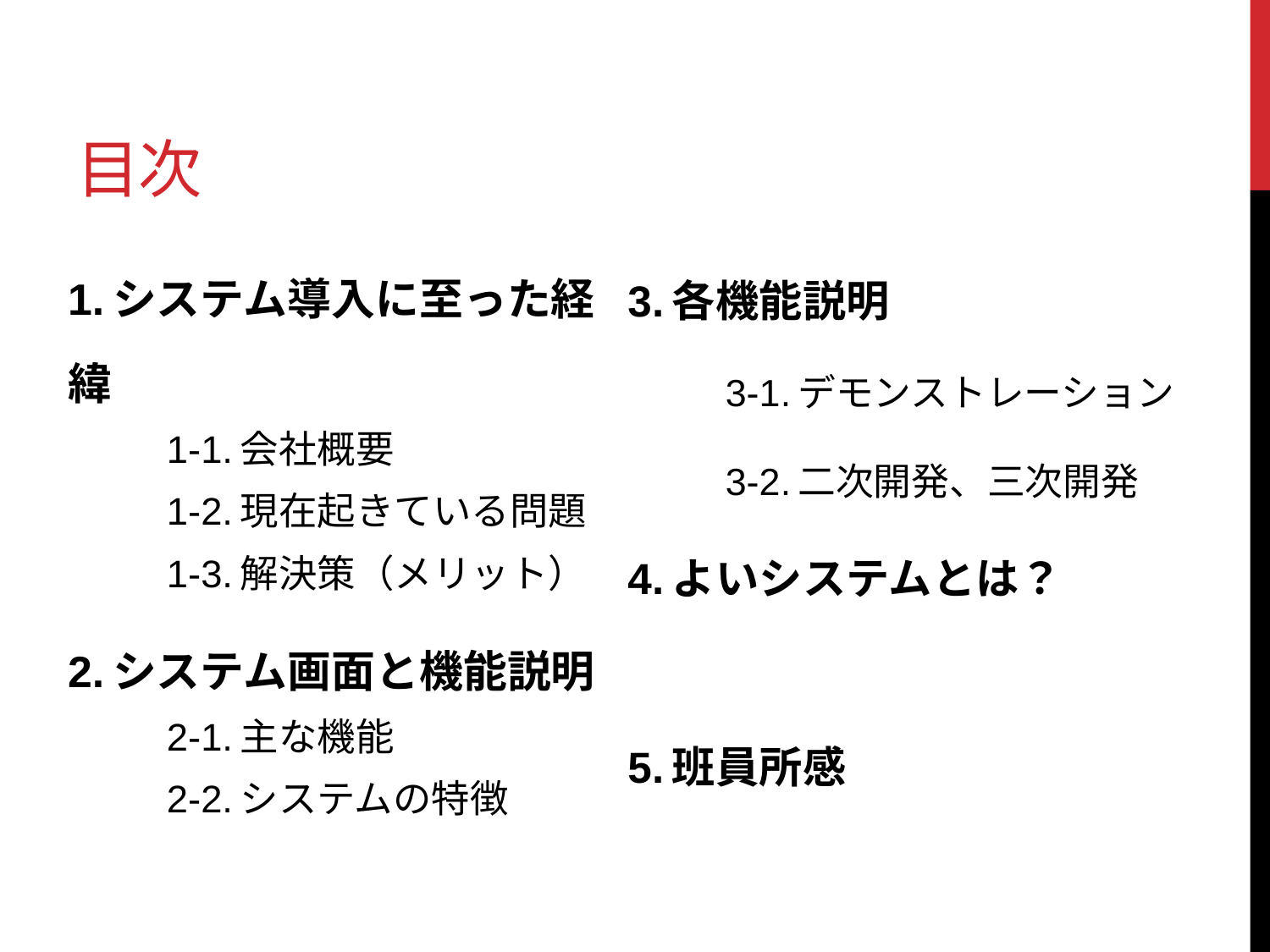

# 目次
1.システム導入に至った経緯
	1-1.会社概要
	1-2.現在起きている問題
	1-3.解決策（メリット）
2.システム画面と機能説明
	2-1.主な機能
	2-2.システムの特徴

3.各機能説明
	3‐1.デモンストレーション
	3‐2.二次開発、三次開発
4.よいシステムとは？

5.班員所感